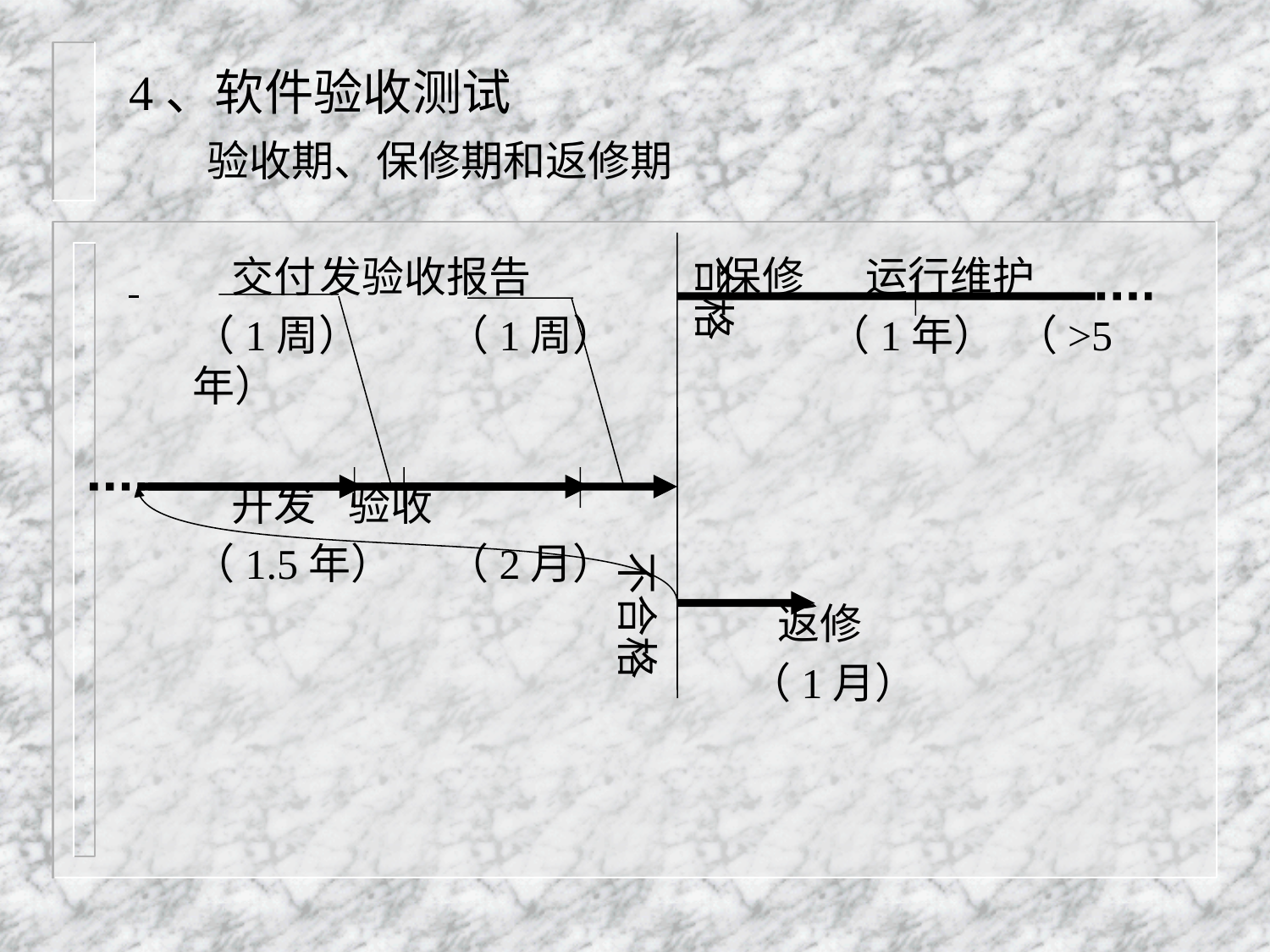

# 4、软件验收测试 验收期、保修期和返修期

 	   交付	发验收报告		  保修	    运行维护
	（1周）	（1周）		（1年）  （>5年）

	   开发	   验收
	（1.5年）	（2月）
					       返修
					    （1月）
合格

不合格